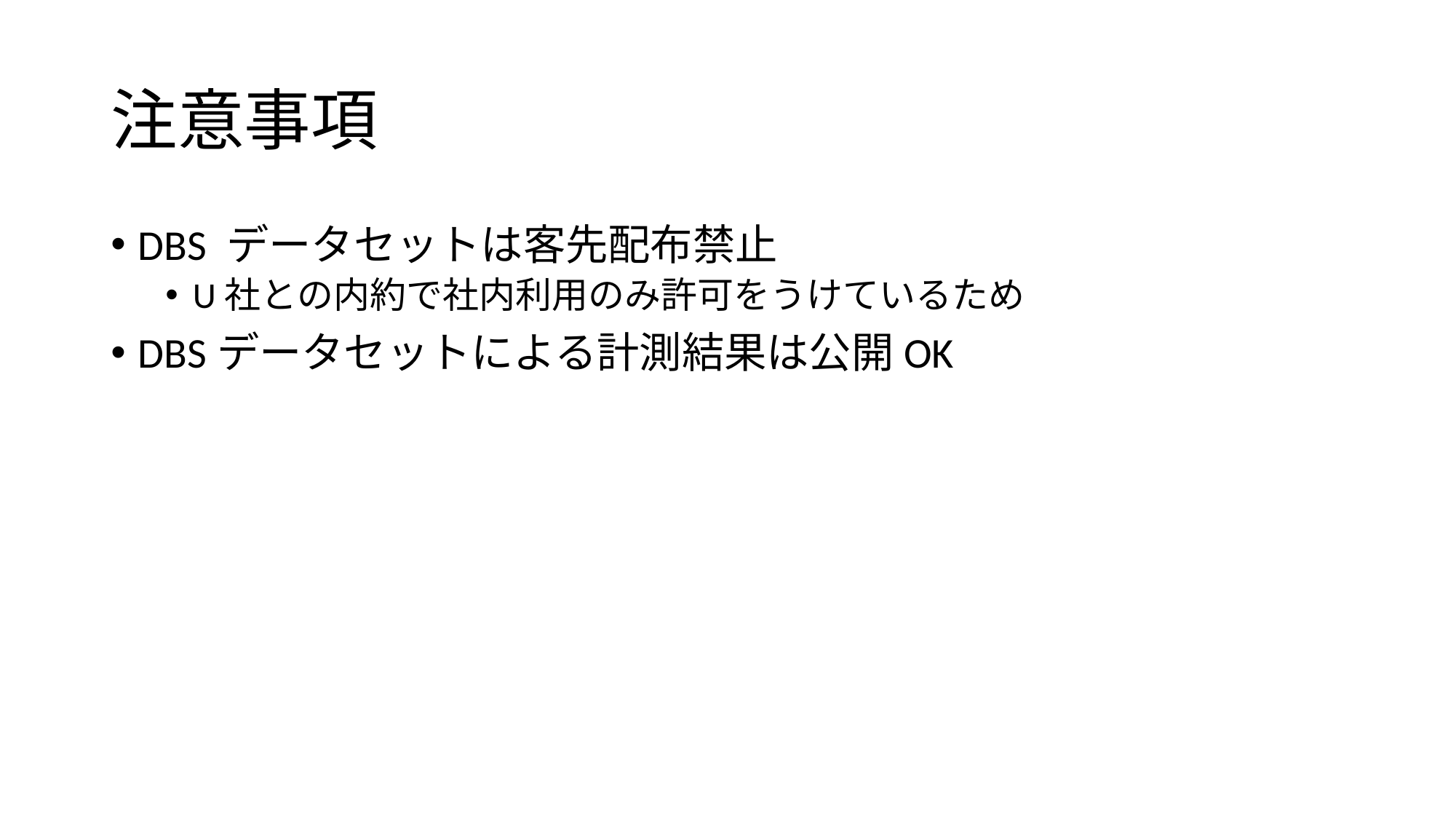

# 注意事項
DBS データセットは客先配布禁止
U社との内約で社内利用のみ許可をうけているため
DBSデータセットによる計測結果は公開OK